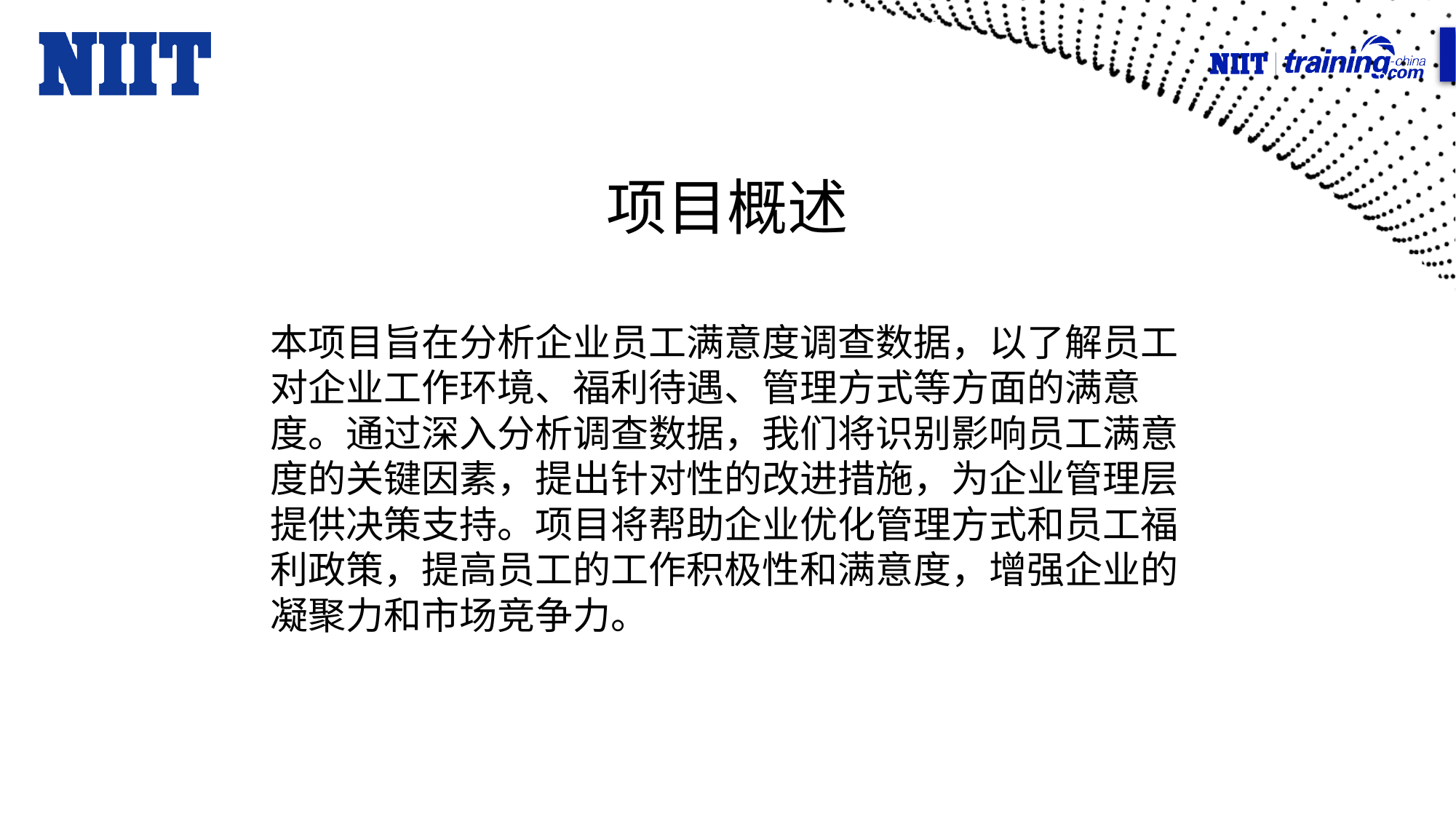

# 项目概述
本项目旨在分析企业员工满意度调查数据，以了解员工对企业工作环境、福利待遇、管理方式等方面的满意度。通过深入分析调查数据，我们将识别影响员工满意度的关键因素，提出针对性的改进措施，为企业管理层提供决策支持。项目将帮助企业优化管理方式和员工福利政策，提高员工的工作积极性和满意度，增强企业的凝聚力和市场竞争力。